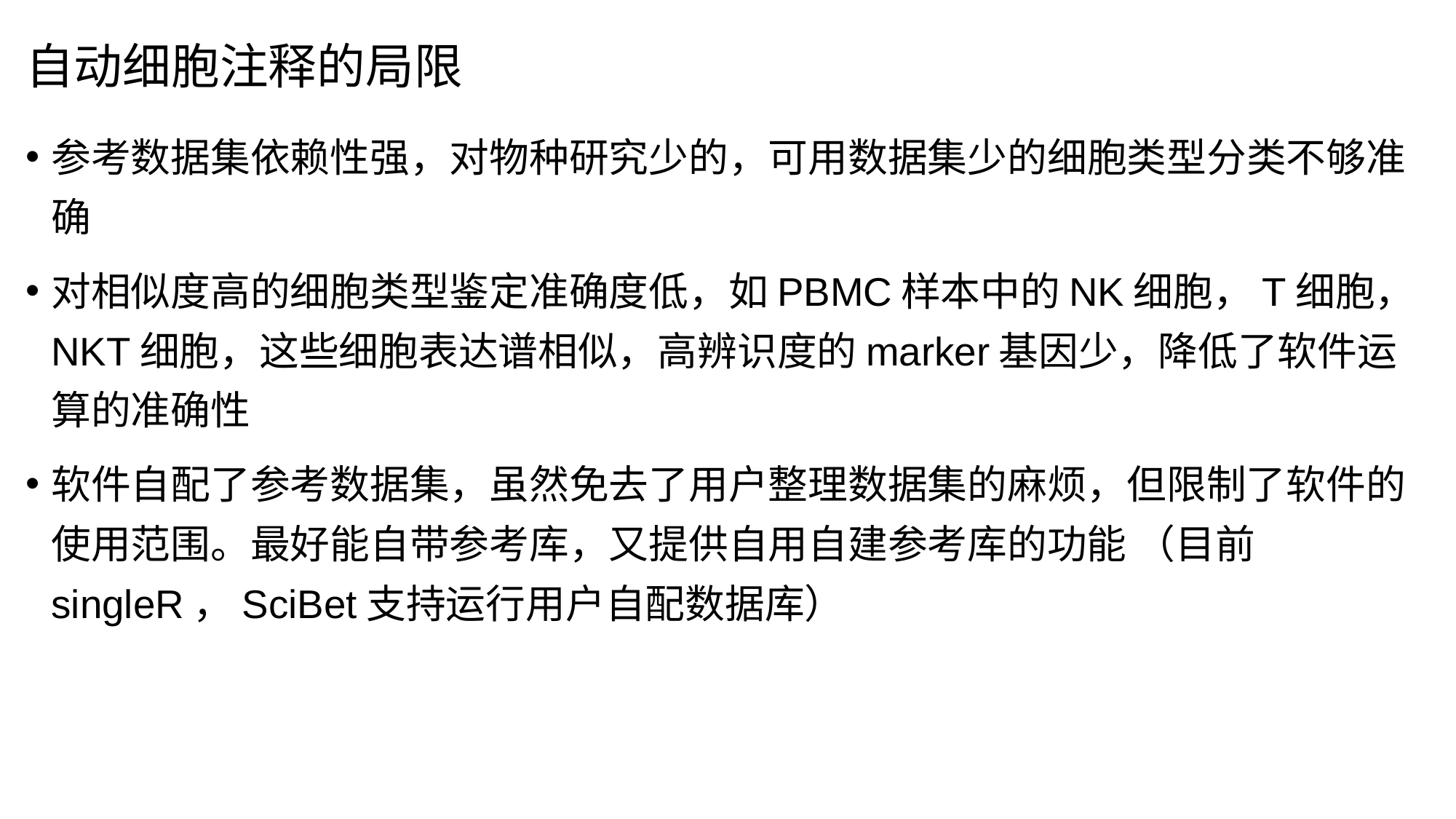

# 自动细胞注释的局限
参考数据集依赖性强，对物种研究少的，可用数据集少的细胞类型分类不够准确
对相似度高的细胞类型鉴定准确度低，如PBMC样本中的NK细胞，T细胞，NKT细胞，这些细胞表达谱相似，高辨识度的marker基因少，降低了软件运算的准确性
软件自配了参考数据集，虽然免去了用户整理数据集的麻烦，但限制了软件的使用范围。最好能自带参考库，又提供自用自建参考库的功能 （目前singleR，SciBet支持运行用户自配数据库）